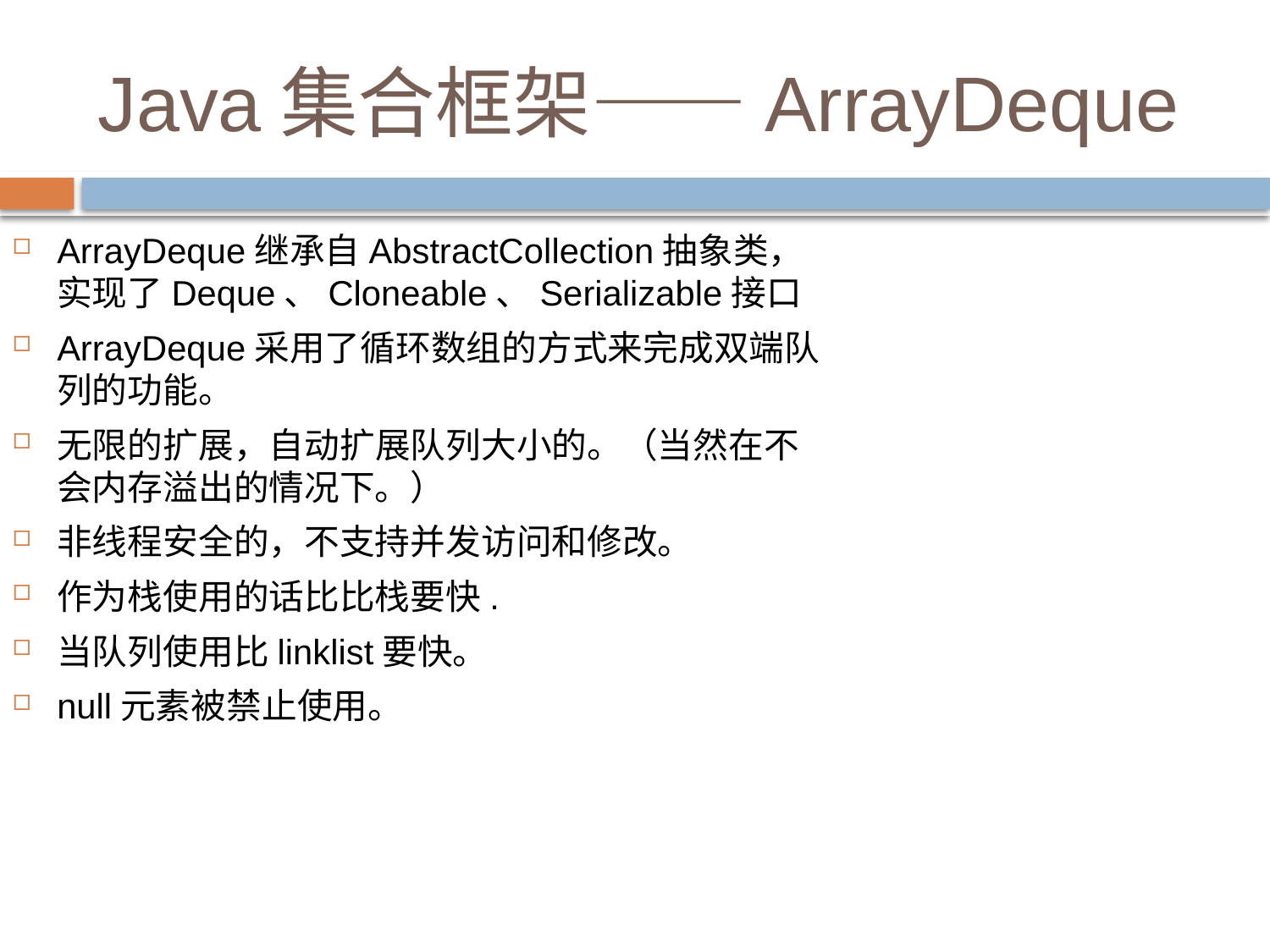

# Java集合框架——ArrayDeque
ArrayDeque继承自AbstractCollection抽象类，实现了Deque、Cloneable、Serializable接口
ArrayDeque采用了循环数组的方式来完成双端队列的功能。
无限的扩展，自动扩展队列大小的。（当然在不会内存溢出的情况下。）
非线程安全的，不支持并发访问和修改。
作为栈使用的话比比栈要快.
当队列使用比linklist要快。
null元素被禁止使用。